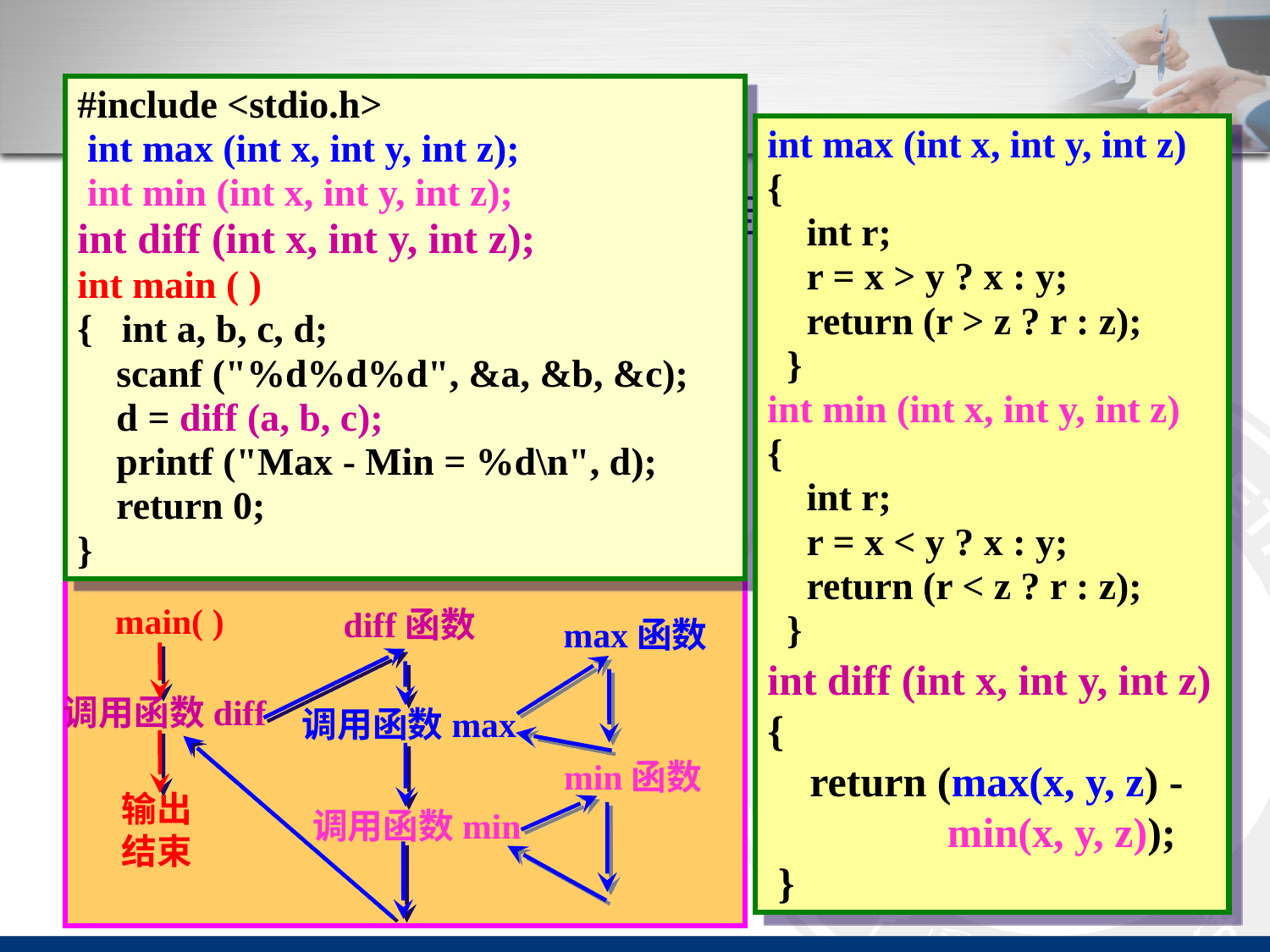

# 函数嵌套调用
#include <stdio.h>
 int max (int x, int y, int z);
 int min (int x, int y, int z);
int diff (int x, int y, int z);
int main ( )
{   int a, b, c, d;
    scanf ("%d%d%d", &a, &b, &c);
    d = diff (a, b, c);
    printf ("Max - Min = %d\n", d);
    return 0;
}
int max (int x, int y, int z)
{
    int r;
    r = x > y ? x : y;
    return (r > z ? r : z);
  }
int min (int x, int y, int z)
{
    int r;
    r = x < y ? x : y;
    return (r < z ? r : z);
  }
int diff (int x, int y, int z)
{
    return (max(x, y, z) -
                 min(x, y, z));
 }
【例】计算三个整数中最大数与最小数的差。

main( )
diff函数
max函数

调用函数diff
调用函数max

min函数
输出
结束

调用函数min